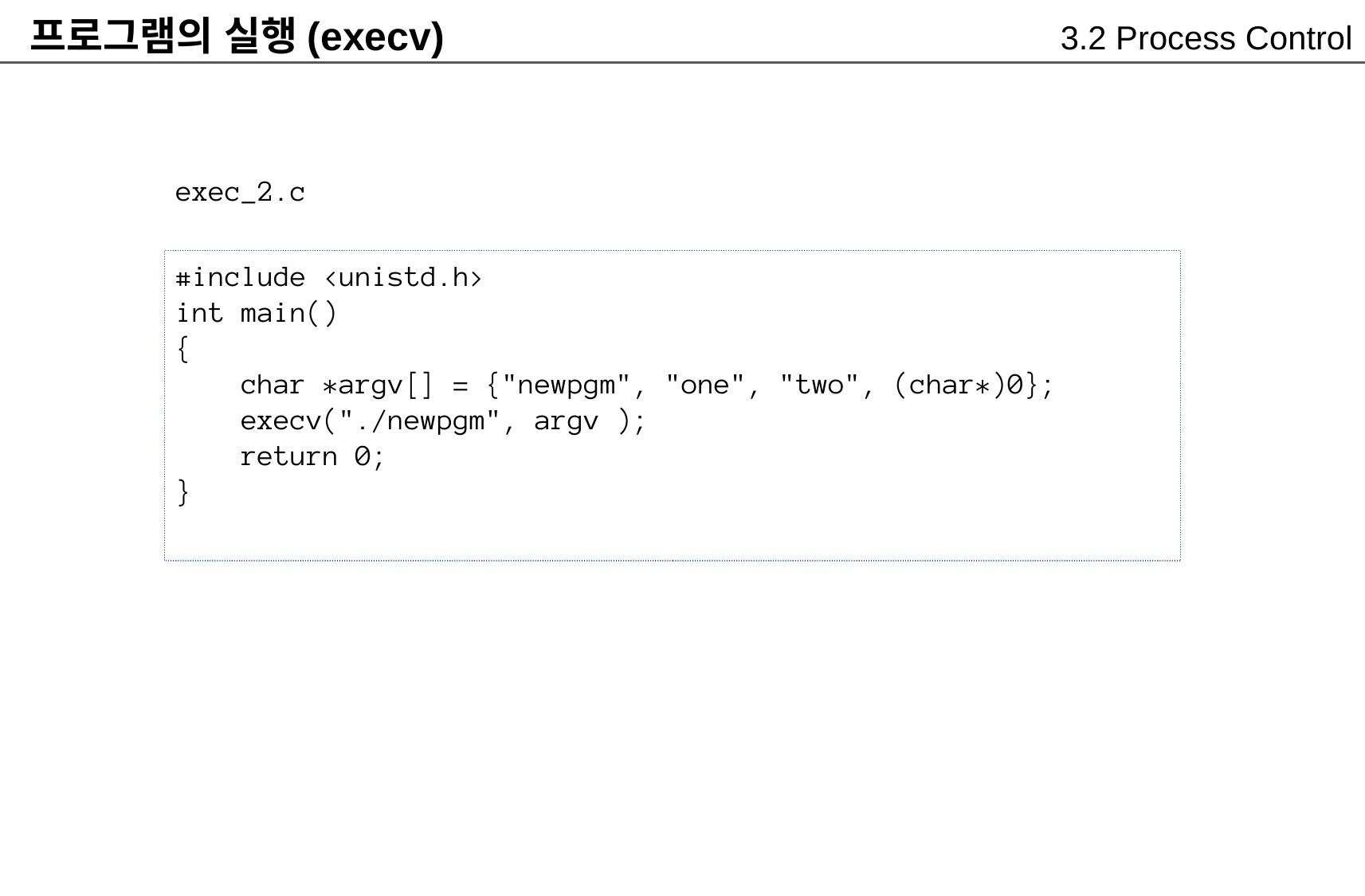

# 프로그램의 실행(execv)
3.2 Process Control

exec_2.c
#include <unistd.h>
int main()
{
    char *argv[] = {"newpgm", "one", "two", (char*)0};
    execv("./newpgm", argv );
    return 0;
}